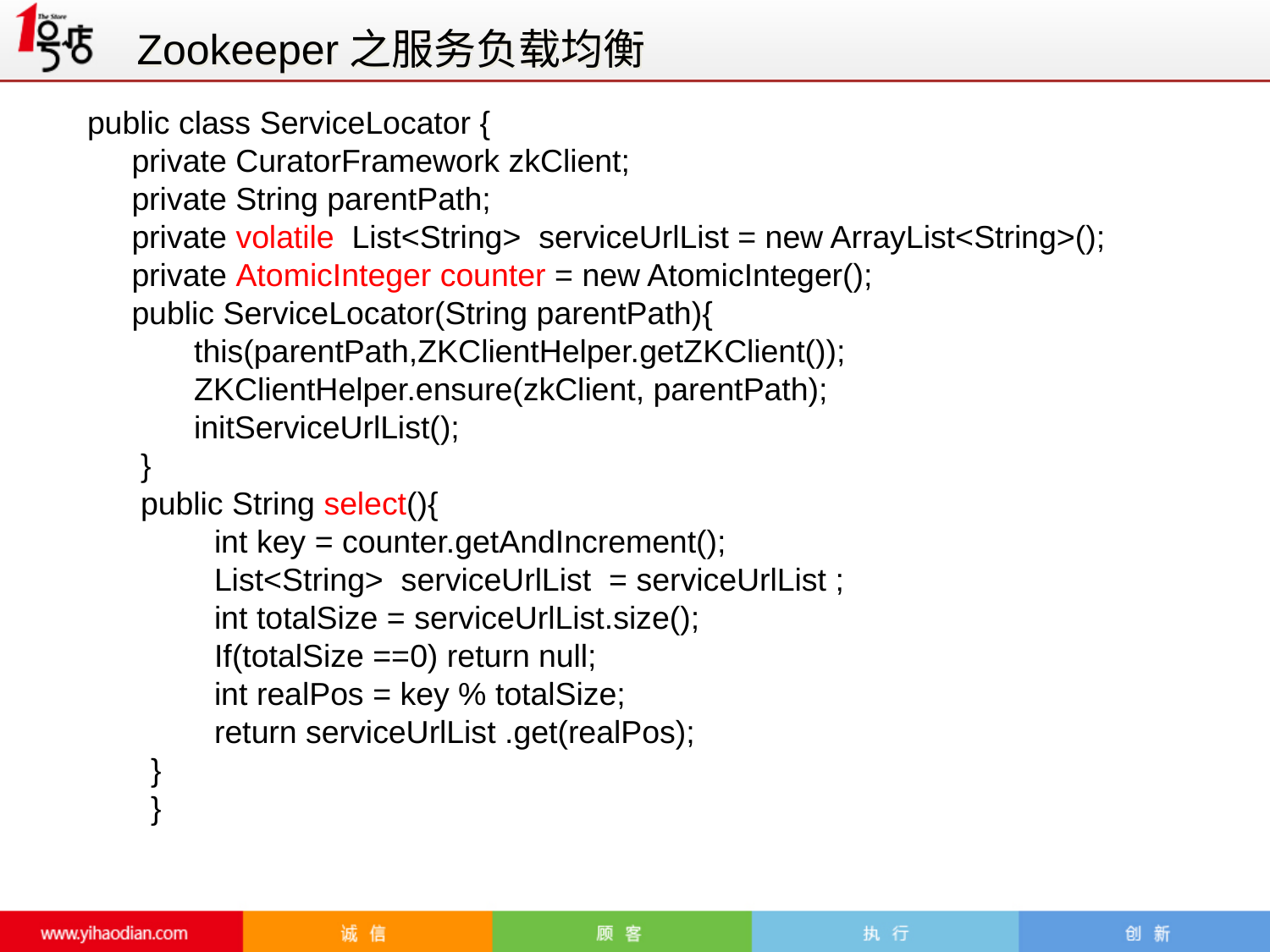

Zookeeper之服务负载均衡
public class ServiceLocator {
     private CuratorFramework zkClient;
     private String parentPath;
     private volatile  List<String>  serviceUrlList = new ArrayList<String>();
     private AtomicInteger counter = new AtomicInteger();
     public ServiceLocator(String parentPath){
            this(parentPath,ZKClientHelper.getZKClient());
            ZKClientHelper.ensure(zkClient, parentPath);
            initServiceUrlList();
      }
      public String select(){
int key = counter.getAndIncrement();
List<String>  serviceUrlList  = serviceUrlList ;
int totalSize = serviceUrlList.size();
If(totalSize ==0) return null;
int realPos = key % totalSize;
return serviceUrlList .get(realPos);
}
}